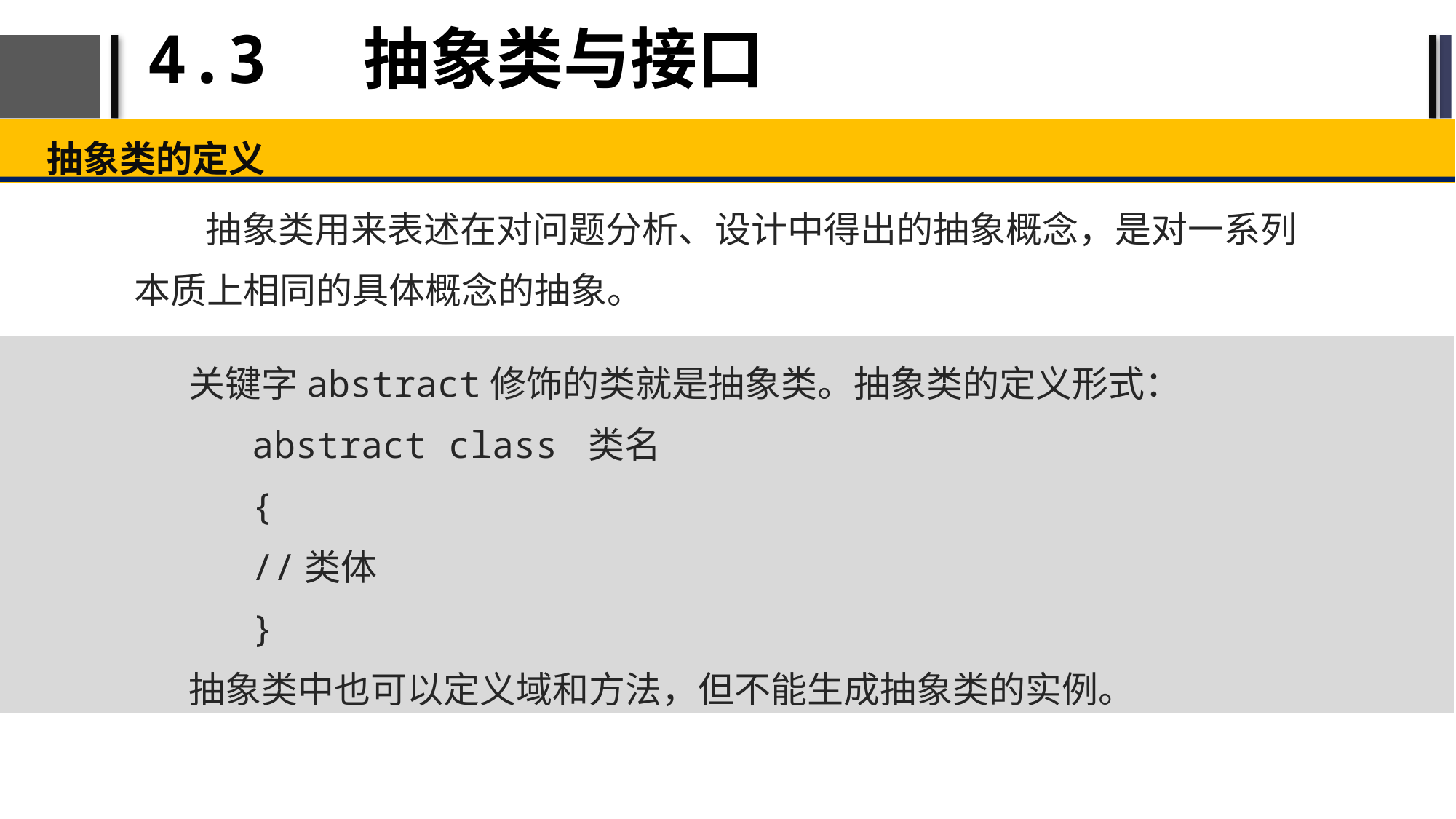

# 4.3  抽象类与接口

抽象类的定义

 抽象类用来表述在对问题分析、设计中得出的抽象概念，是对一系列本质上相同的具体概念的抽象。

关键字abstract修饰的类就是抽象类。抽象类的定义形式：
abstract class 类名
{
//类体
}
抽象类中也可以定义域和方法，但不能生成抽象类的实例。